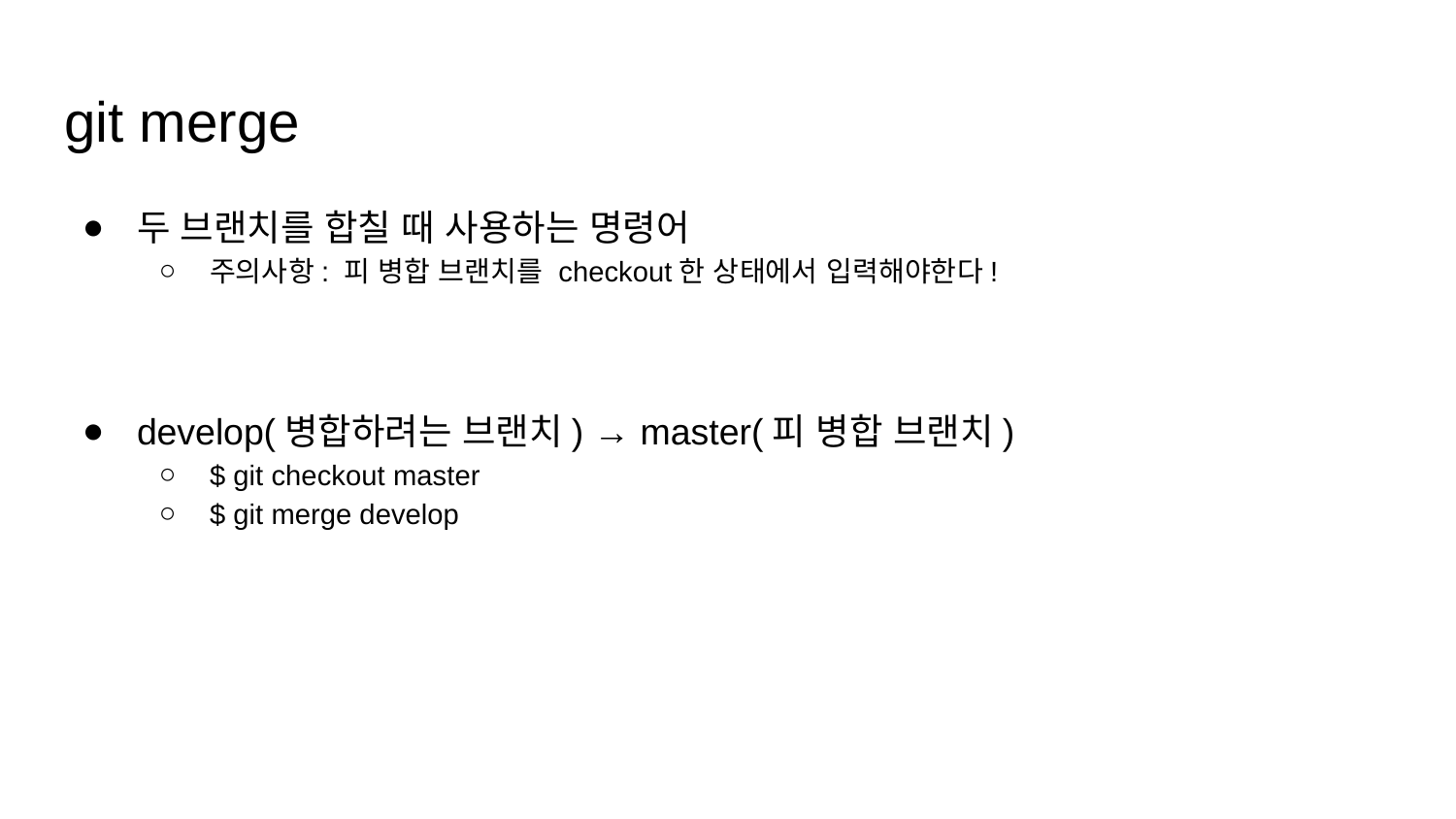

# git merge
두 브랜치를 합칠 때 사용하는 명령어
주의사항: 피 병합 브랜치를 checkout한 상태에서 입력해야한다!

develop(병합하려는 브랜치) → master(피 병합 브랜치)
$ git checkout master
$ git merge develop